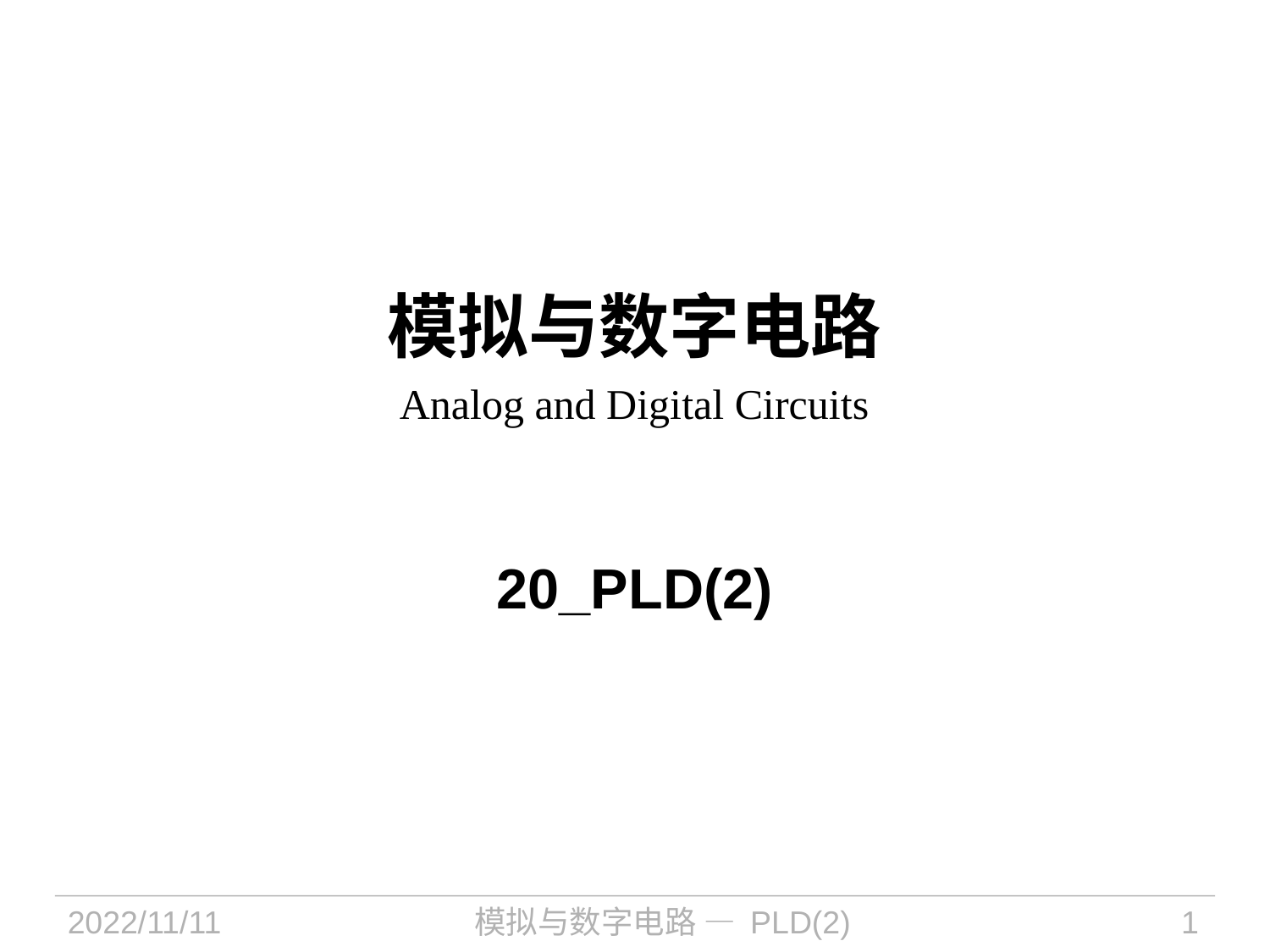

# 模拟与数字电路 Analog and Digital Circuits
20_PLD(2)
2022/11/11
模拟与数字电路 — PLD(2)
1